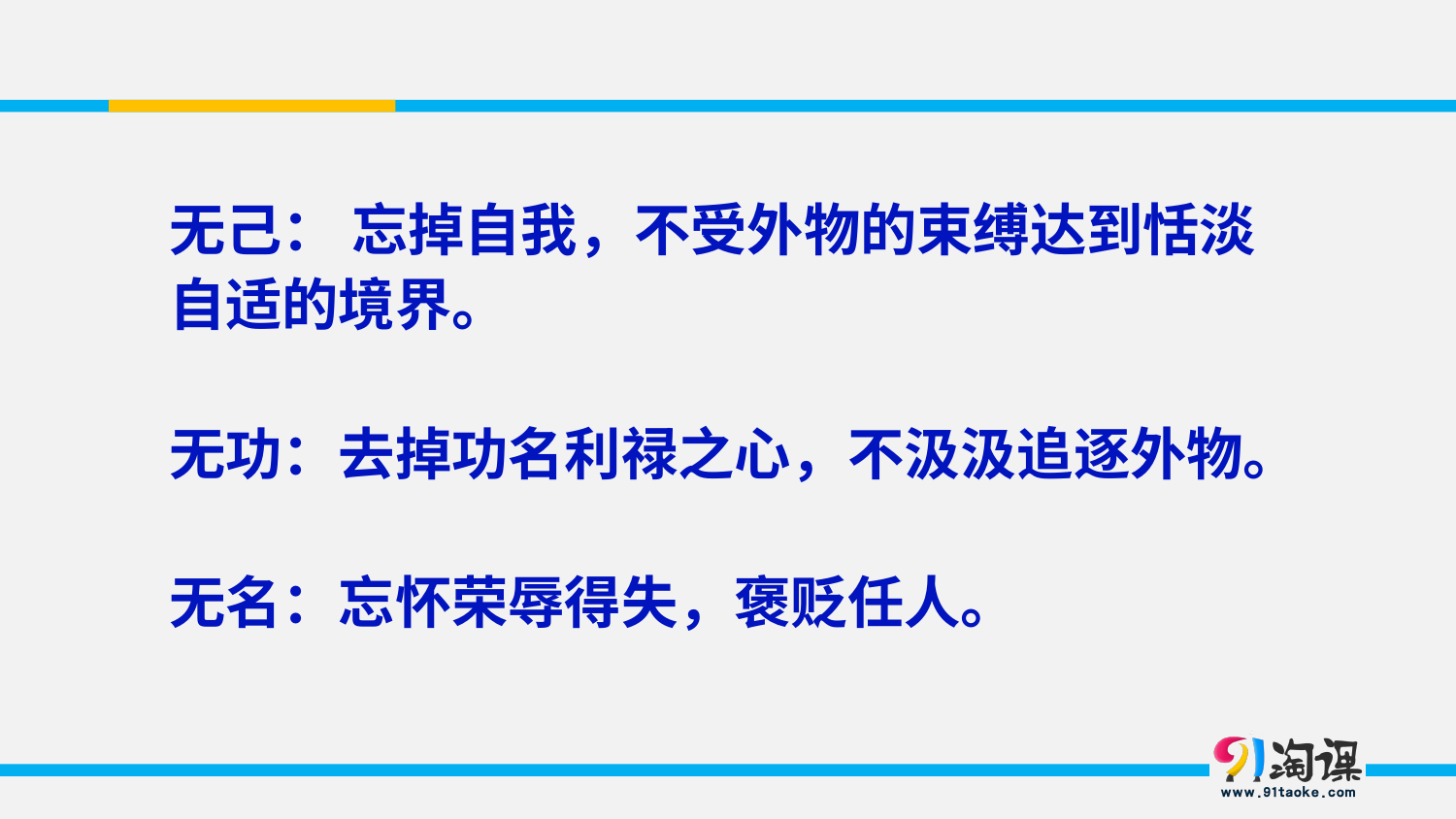

无己： 忘掉自我，不受外物的束缚达到恬淡自适的境界。

无功：去掉功名利禄之心，不汲汲追逐外物。

无名：忘怀荣辱得失，褒贬任人。